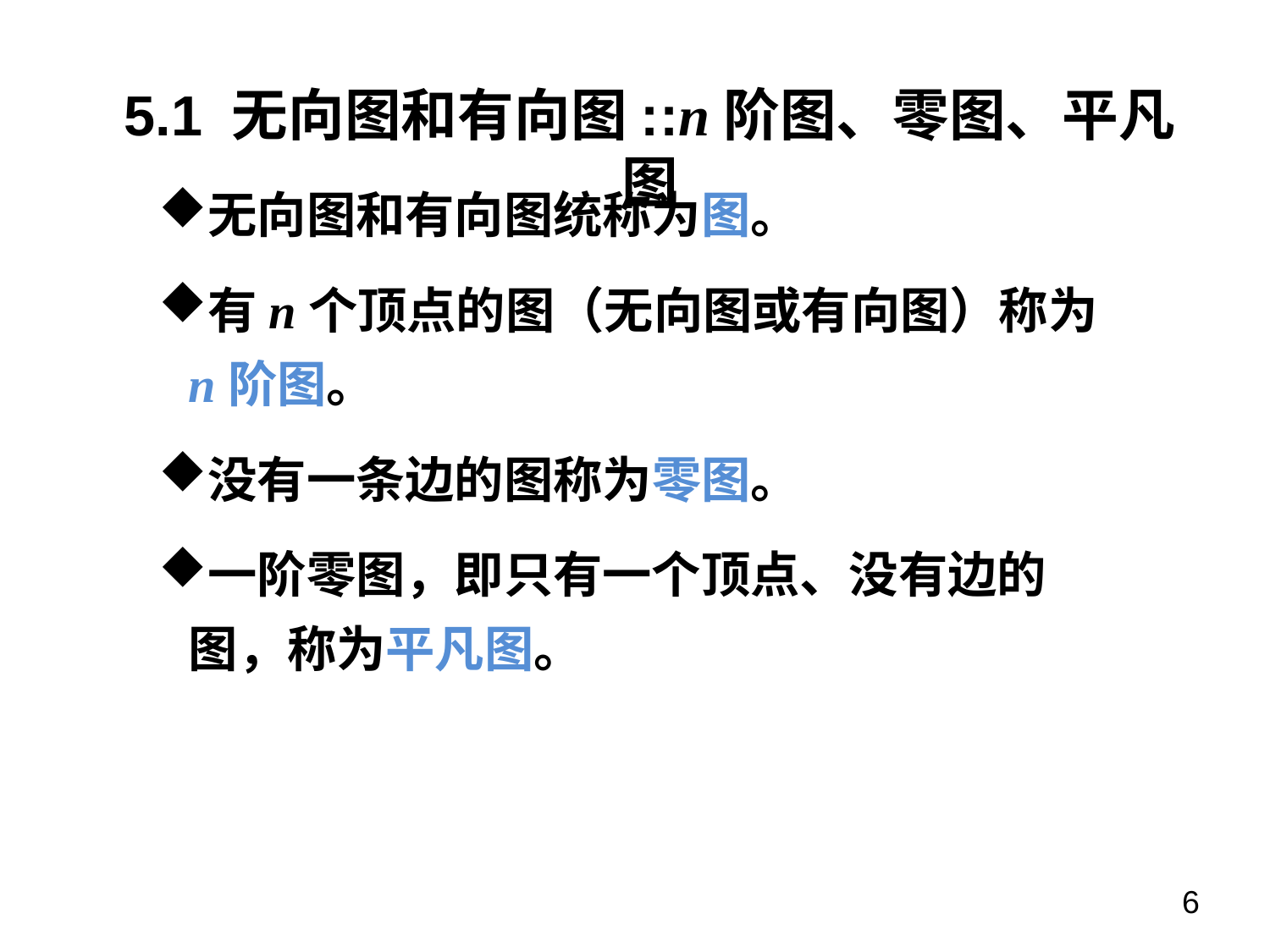

5.1 无向图和有向图::n阶图、零图、平凡图
无向图和有向图统称为图。
有n个顶点的图（无向图或有向图）称为n阶图。
没有一条边的图称为零图。
一阶零图，即只有一个顶点、没有边的图，称为平凡图。
6